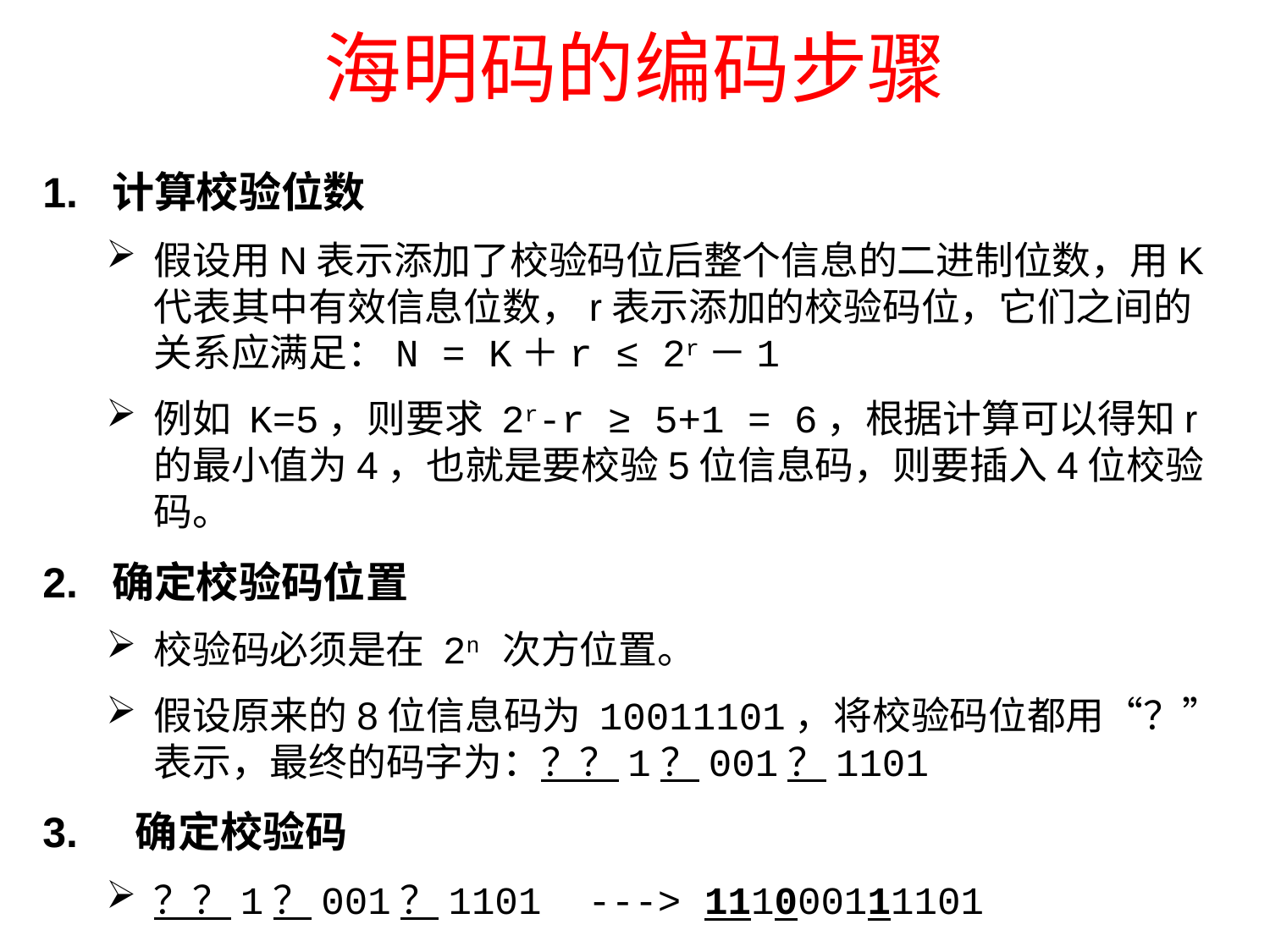

# 海明码的编码步骤
1.  计算校验位数
假设用N表示添加了校验码位后整个信息的二进制位数，用K代表其中有效信息位数，r表示添加的校验码位，它们之间的关系应满足：N = K＋r ≤ 2r－1
例如 K=5，则要求 2r-r ≥ 5+1 = 6，根据计算可以得知r的最小值为4，也就是要校验5位信息码，则要插入4位校验码。
2.  确定校验码位置
校验码必须是在 2n 次方位置。
假设原来的8位信息码为 10011101，将校验码位都用“？”表示，最终的码字为：？？1？001？1101
3.    确定校验码
？？1？001？1101  ---> 111000111101